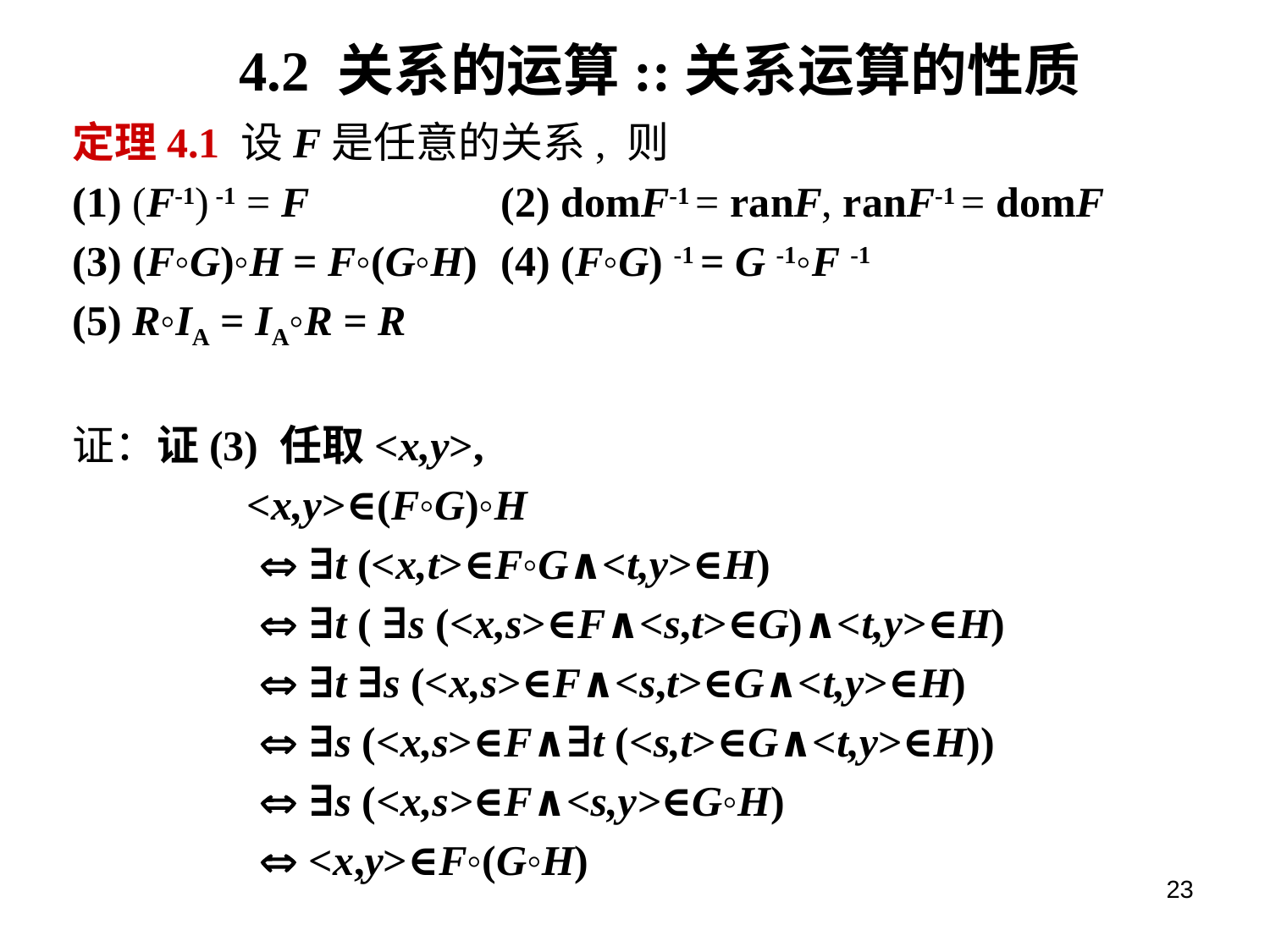

# 4.2 关系的运算::关系运算的性质
定理4.1 设F是任意的关系, 则
(1) (F-1) -1 = F		(2) domF-1 = ranF, ranF-1 = domF
(3) (F◦G)◦H = F◦(G◦H)	(4) (F◦G) -1 = G -1◦F -1
(5) R◦IA = IA◦R = R

证：证(3) 任取<x,y>,
		<x,y>∈(F◦G)◦H
		 ⇔ ∃t (<x,t>∈F◦G∧<t,y>∈H)
		 ⇔ ∃t ( ∃s (<x,s>∈F∧<s,t>∈G)∧<t,y>∈H)
		 ⇔ ∃t ∃s (<x,s>∈F∧<s,t>∈G∧<t,y>∈H)
		 ⇔ ∃s (<x,s>∈F∧∃t (<s,t>∈G∧<t,y>∈H))
		 ⇔ ∃s (<x,s>∈F∧<s,y>∈G◦H)
		 ⇔ <x,y>∈F◦(G◦H)
23